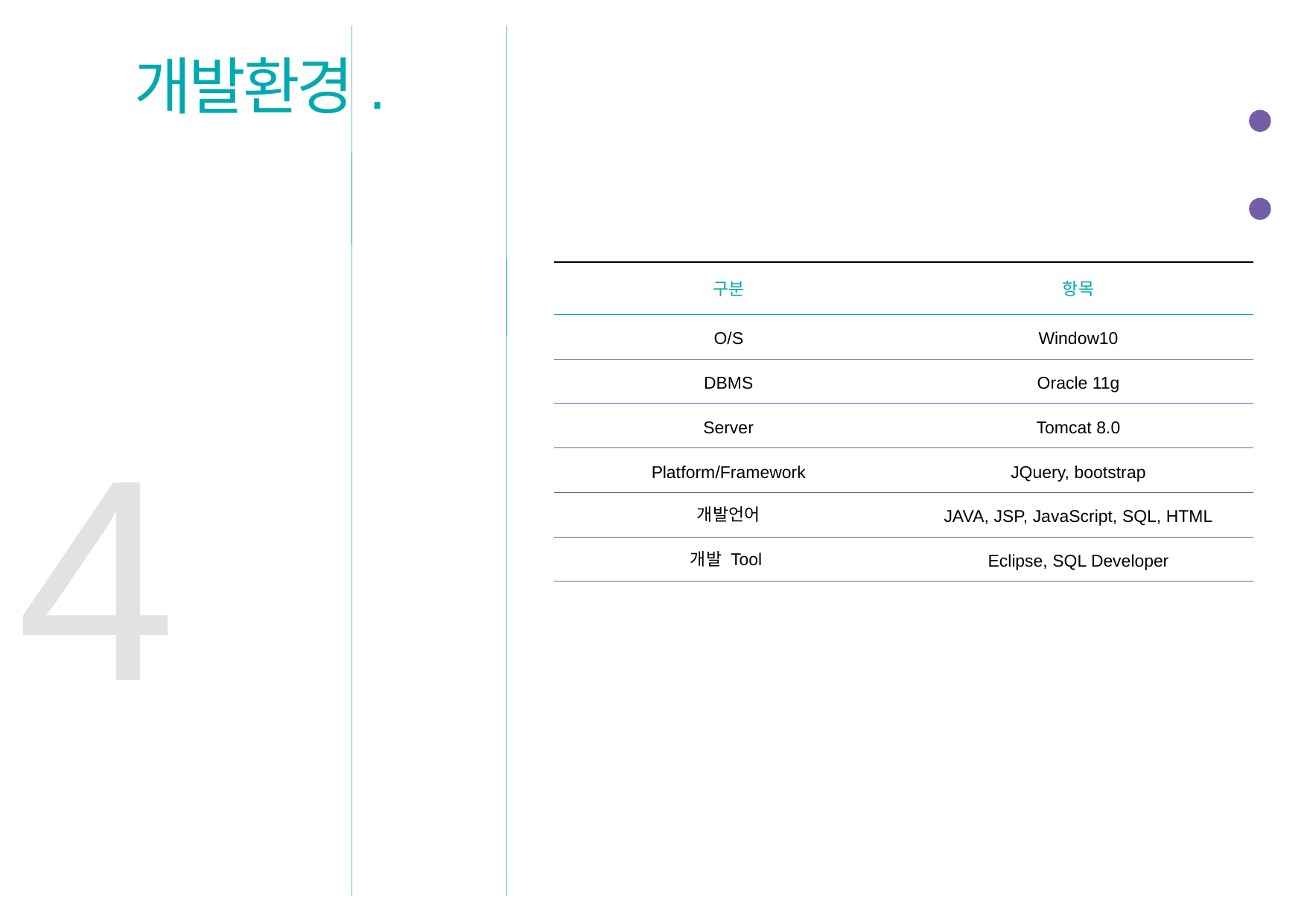

개발환경.
| 구분 | 항목 |
| --- | --- |
| O/S | Window10 |
| DBMS | Oracle 11g |
| Server | Tomcat 8.0 |
| Platform/Framework | JQuery, bootstrap |
| 개발언어 | JAVA, JSP, JavaScript, SQL, HTML |
| 개발 Tool | Eclipse, SQL Developer |
4